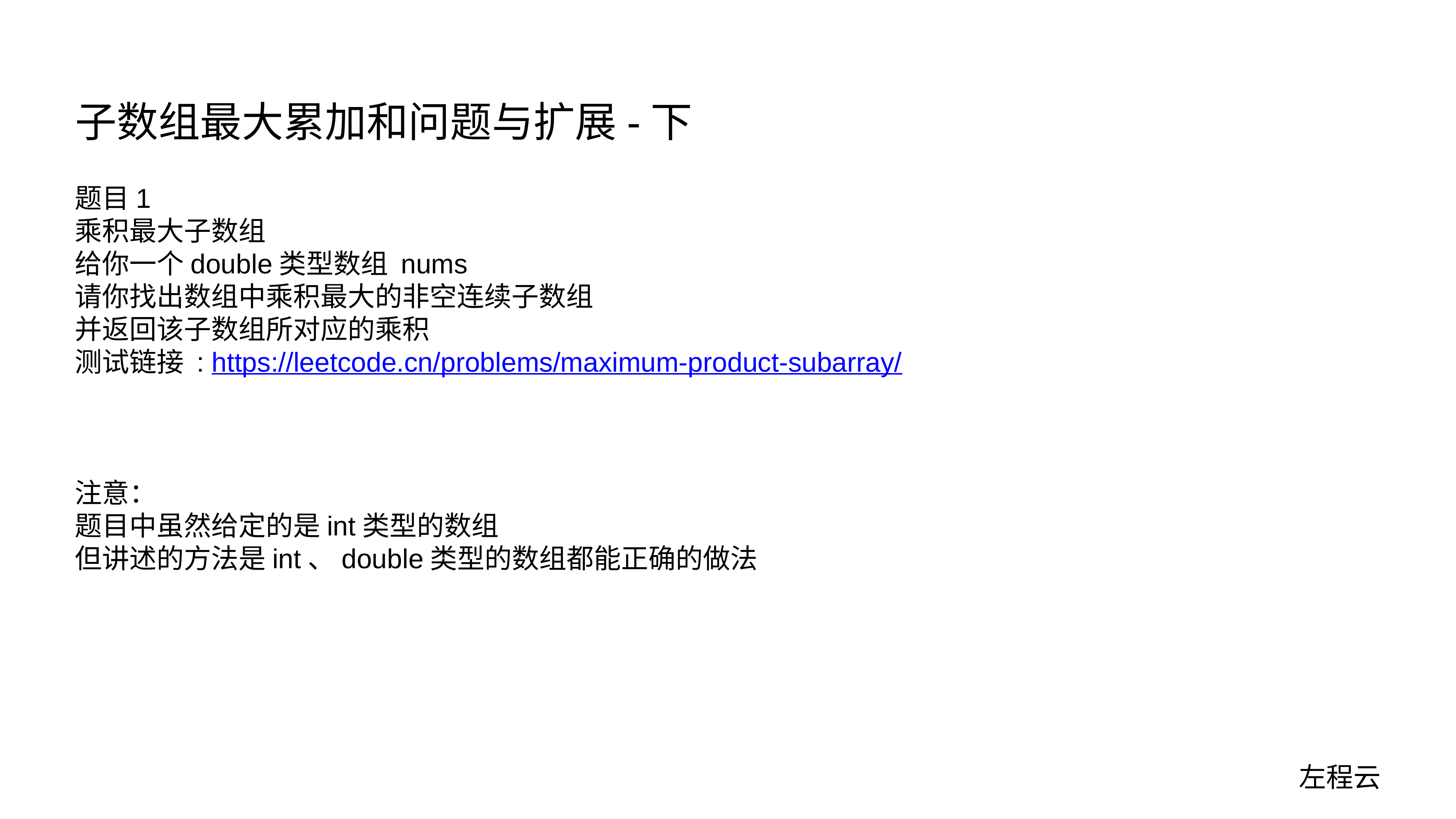

# 子数组最大累加和问题与扩展-下
题目1
乘积最大子数组
给你一个double类型数组 nums
请你找出数组中乘积最大的非空连续子数组
并返回该子数组所对应的乘积
测试链接 : https://leetcode.cn/problems/maximum-product-subarray/

注意：
题目中虽然给定的是int类型的数组
但讲述的方法是int、double类型的数组都能正确的做法
左程云